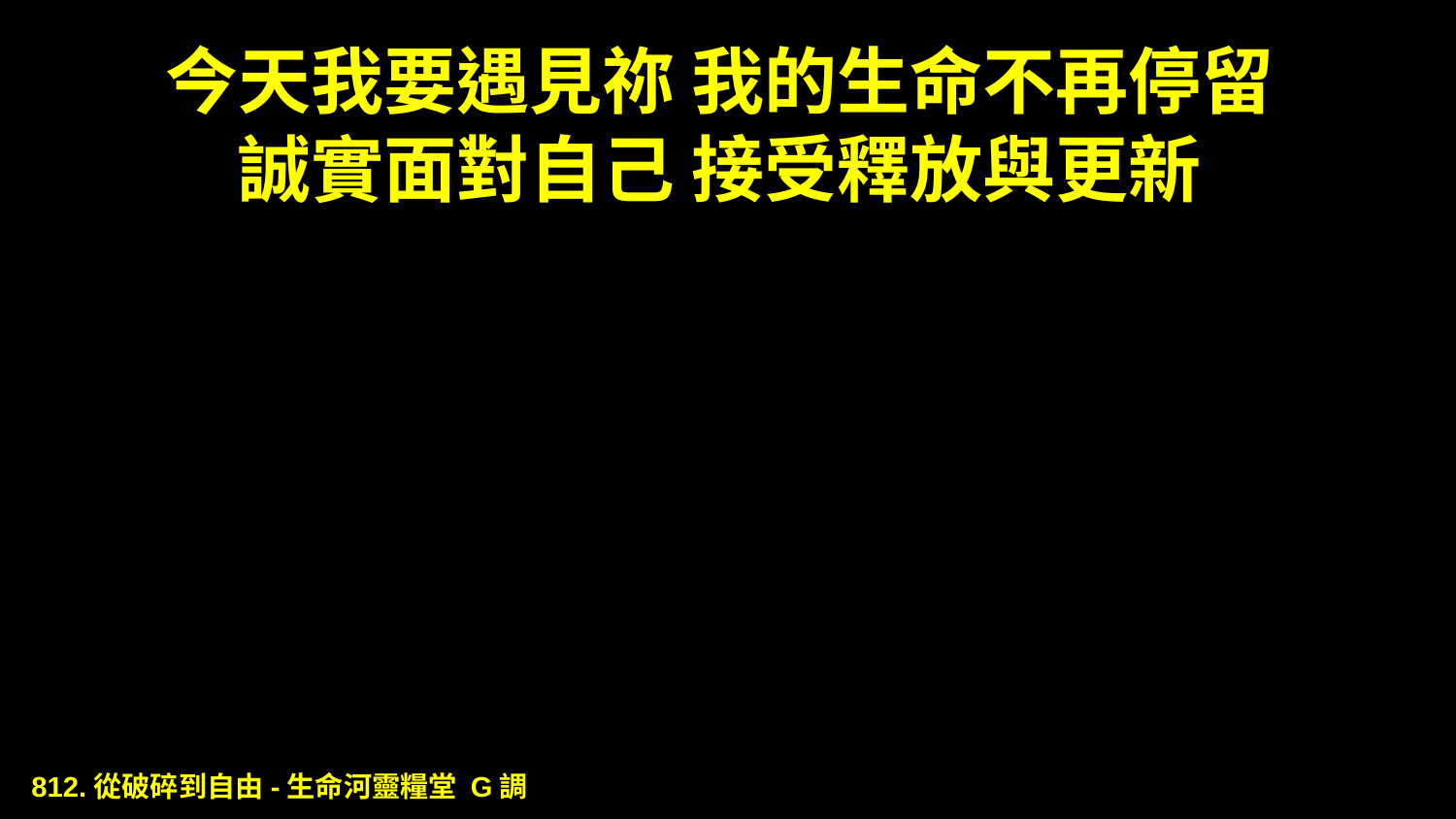

# 今天我要遇見祢 我的生命不再停留 誠實面對自己 接受釋放與更新
812.從破碎到自由-生命河靈糧堂 G調